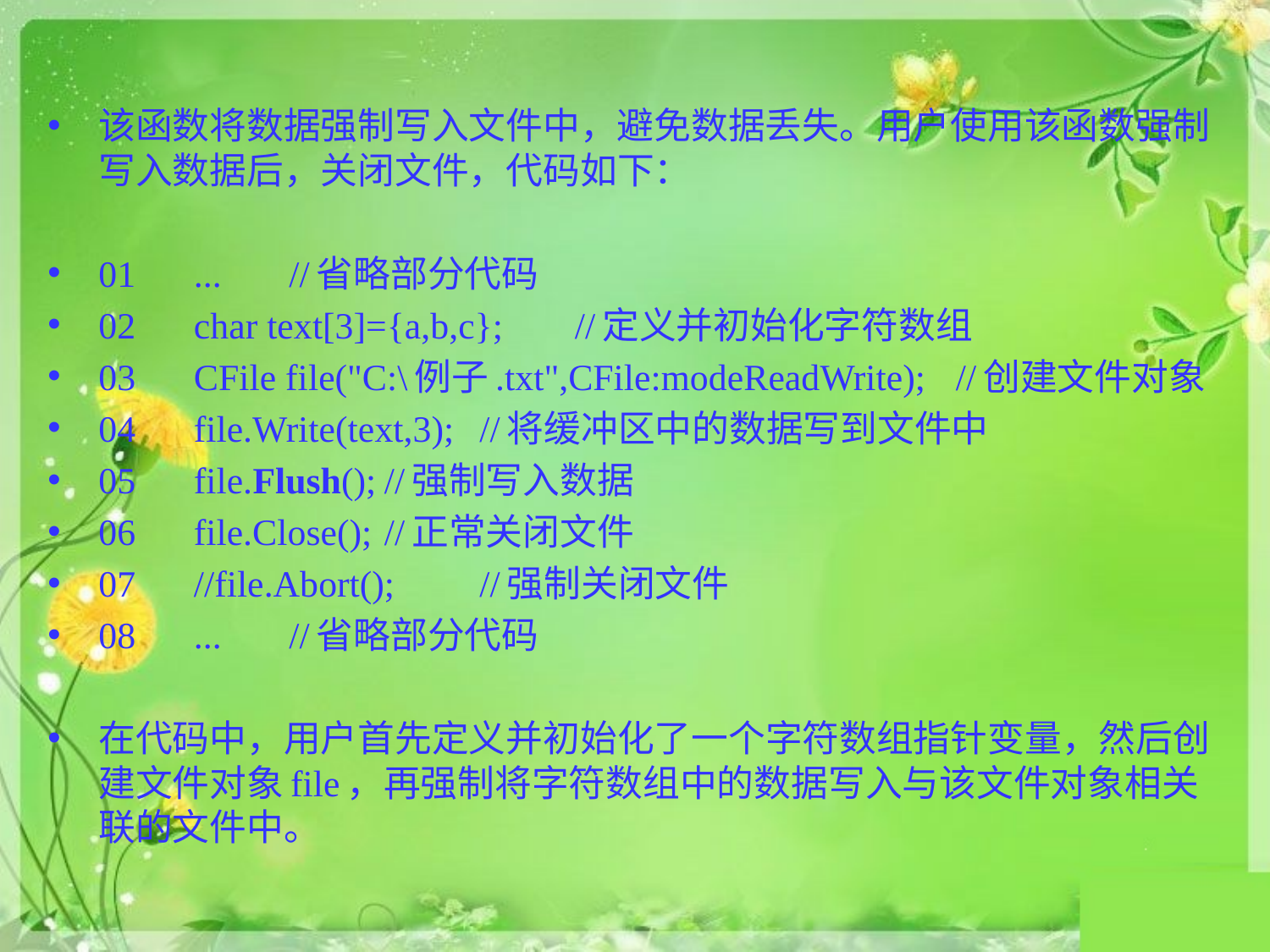

该函数将数据强制写入文件中，避免数据丢失。用户使用该函数强制写入数据后，关闭文件，代码如下：

01	... 	//省略部分代码
02	char text[3]={a,b,c};							//定义并初始化字符数组
03	CFile file("C:\例子.txt",CFile:modeReadWrite);	//创建文件对象
04	file.Write(text,3);			//将缓冲区中的数据写到文件中
05	file.Flush();									//强制写入数据
06	file.Close();									//正常关闭文件
07	//file.Abort();									//强制关闭文件
08	...												//省略部分代码

在代码中，用户首先定义并初始化了一个字符数组指针变量，然后创建文件对象file，再强制将字符数组中的数据写入与该文件对象相关联的文件中。